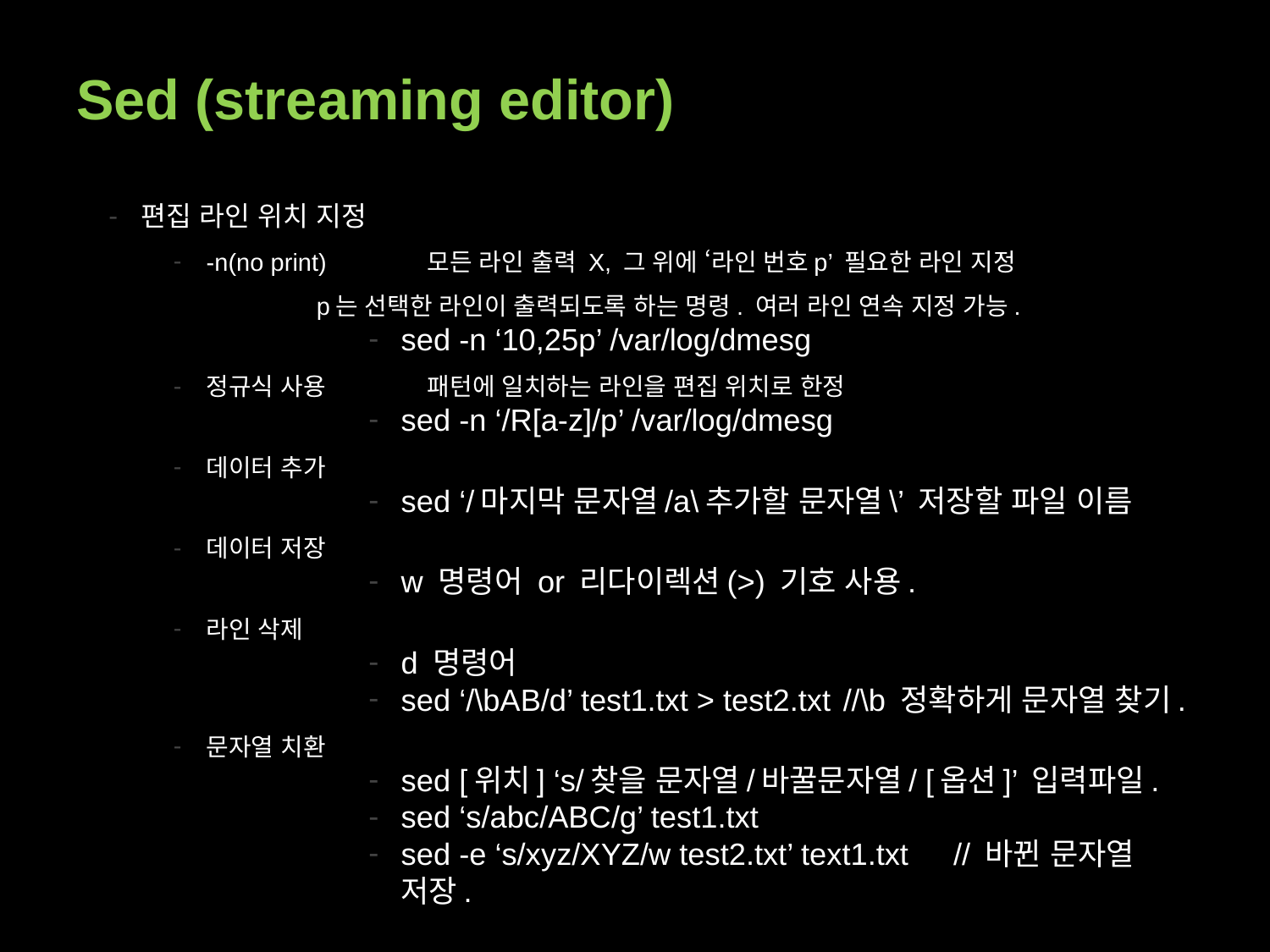

# Sed (streaming editor)
편집 라인 위치 지정
-n(no print)	모든 라인 출력 X, 그 위에 ‘라인 번호p’ 필요한 라인 지정
			p는 선택한 라인이 출력되도록 하는 명령. 여러 라인 연속 지정 가능.
sed -n ‘10,25p’ /var/log/dmesg
정규식 사용	패턴에 일치하는 라인을 편집 위치로 한정
sed -n ‘/R[a-z]/p’ /var/log/dmesg
데이터 추가
sed ‘/마지막 문자열/a\추가할 문자열\’ 저장할 파일 이름
데이터 저장
w 명령어 or 리다이렉션(>) 기호 사용.
라인 삭제
d 명령어
sed ‘/\bAB/d’ test1.txt > test2.txt		//\b 정확하게 문자열 찾기.
문자열 치환
sed [위치] ‘s/찾을 문자열/바꿀문자열/ [옵션]’ 입력파일.
sed ‘s/abc/ABC/g’ test1.txt
sed -e ‘s/xyz/XYZ/w test2.txt’ text1.txt	// 바뀐 문자열 저장.